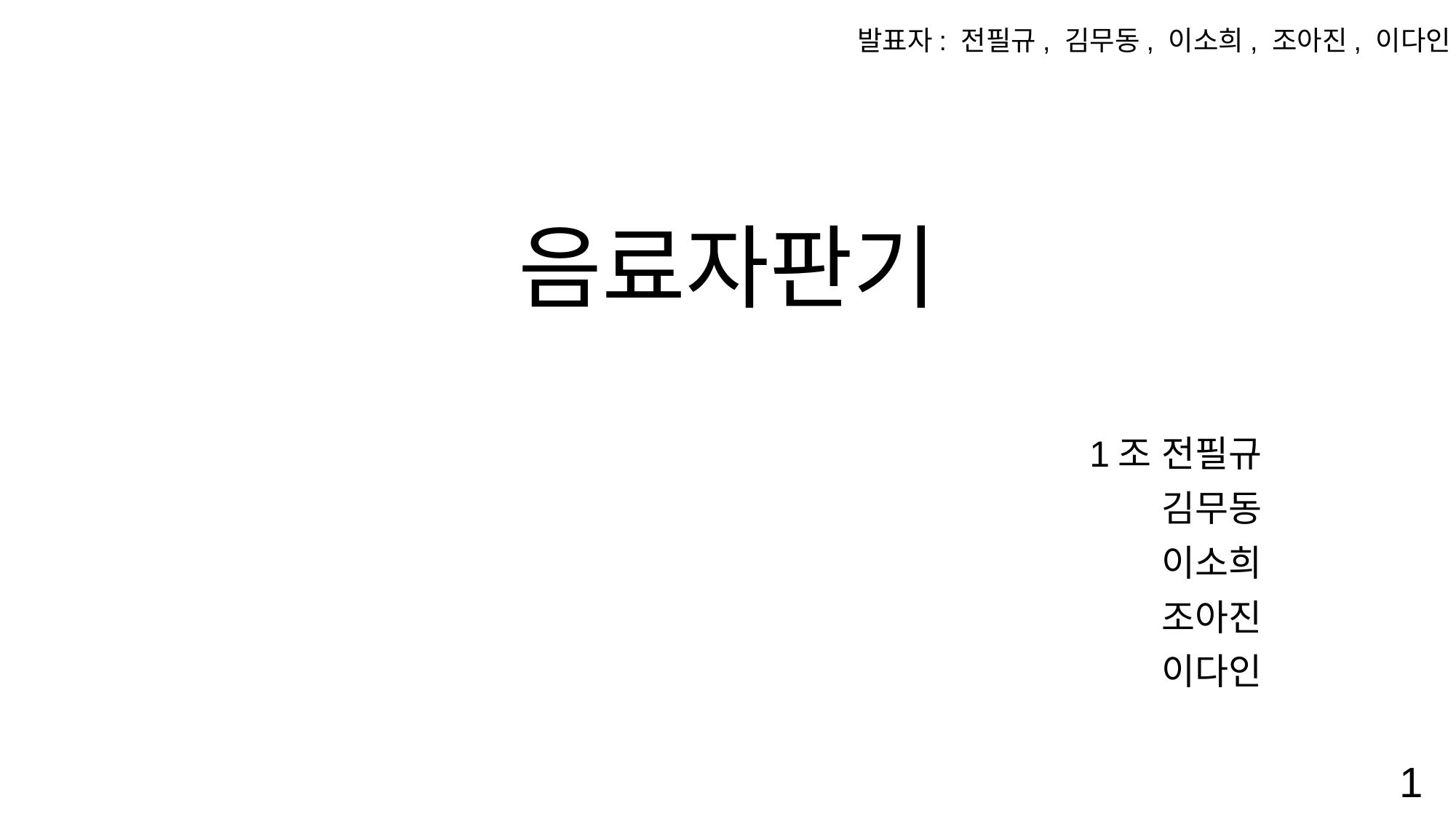

발표자: 전필규, 김무동, 이소희, 조아진, 이다인
# 음료자판기
1조 전필규
김무동
이소희
조아진
이다인
1